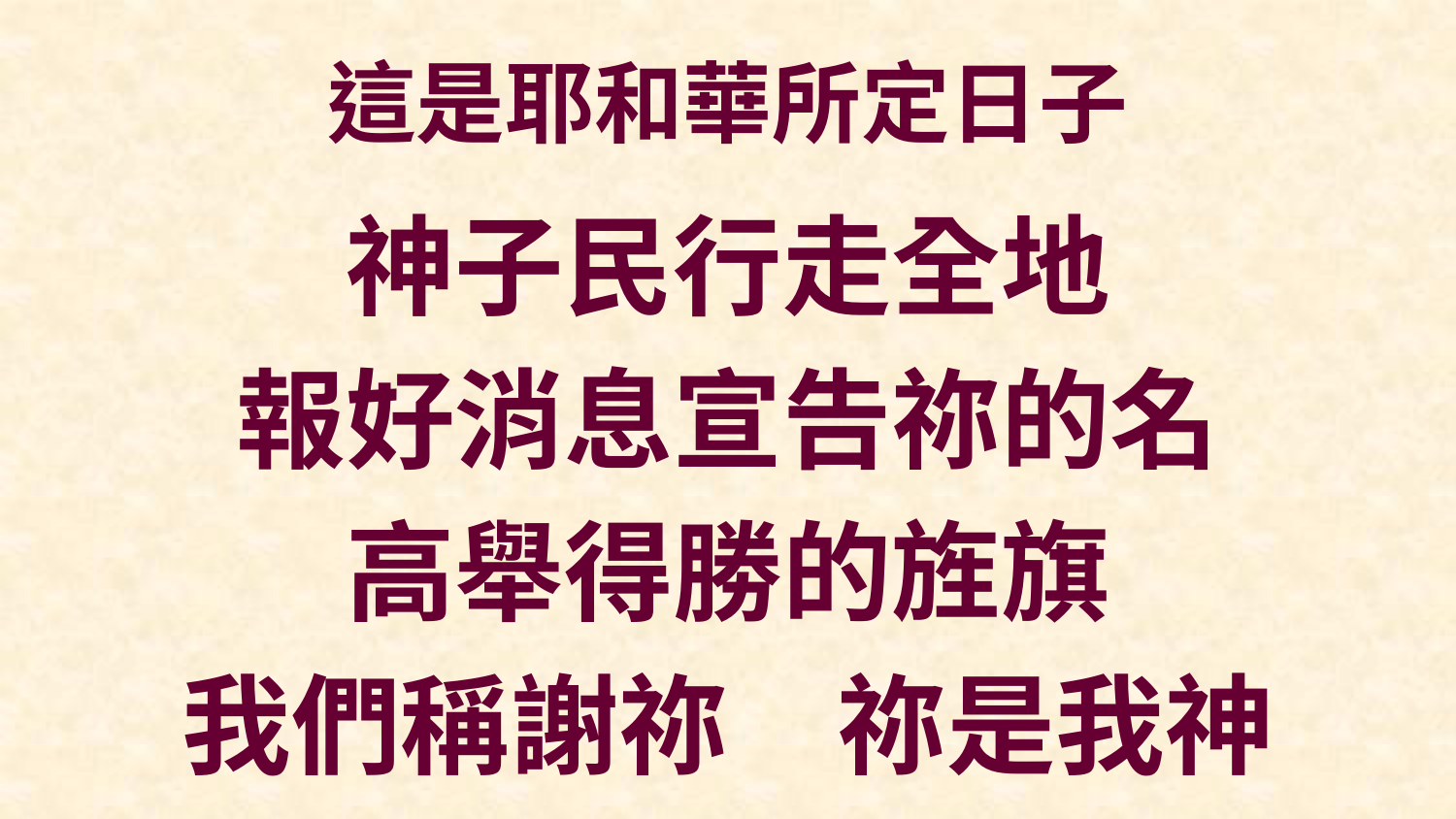

# 這是耶和華所定日子
神子民行走全地
報好消息宣告祢的名
高舉得勝的旌旗
我們稱謝祢　祢是我神